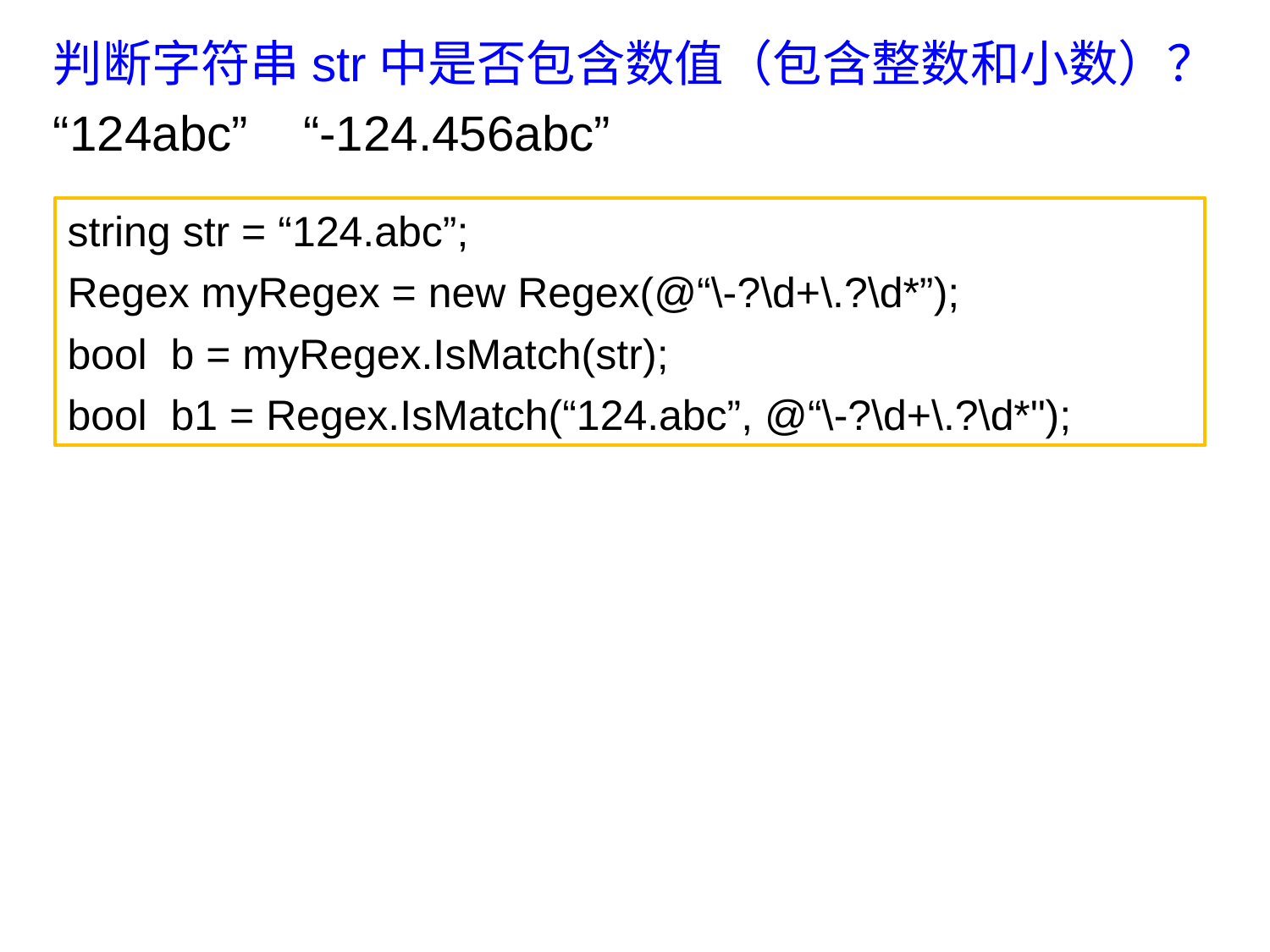

判断字符串str中是否包含数值（包含整数和小数）？
“124abc”    “-124.456abc”

string str = “124.abc”;
Regex myRegex = new Regex(@“\-?\d+\.?\d*”);
bool  b = myRegex.IsMatch(str);
bool  b1 = Regex.IsMatch(“124.abc”, @“\-?\d+\.?\d*");